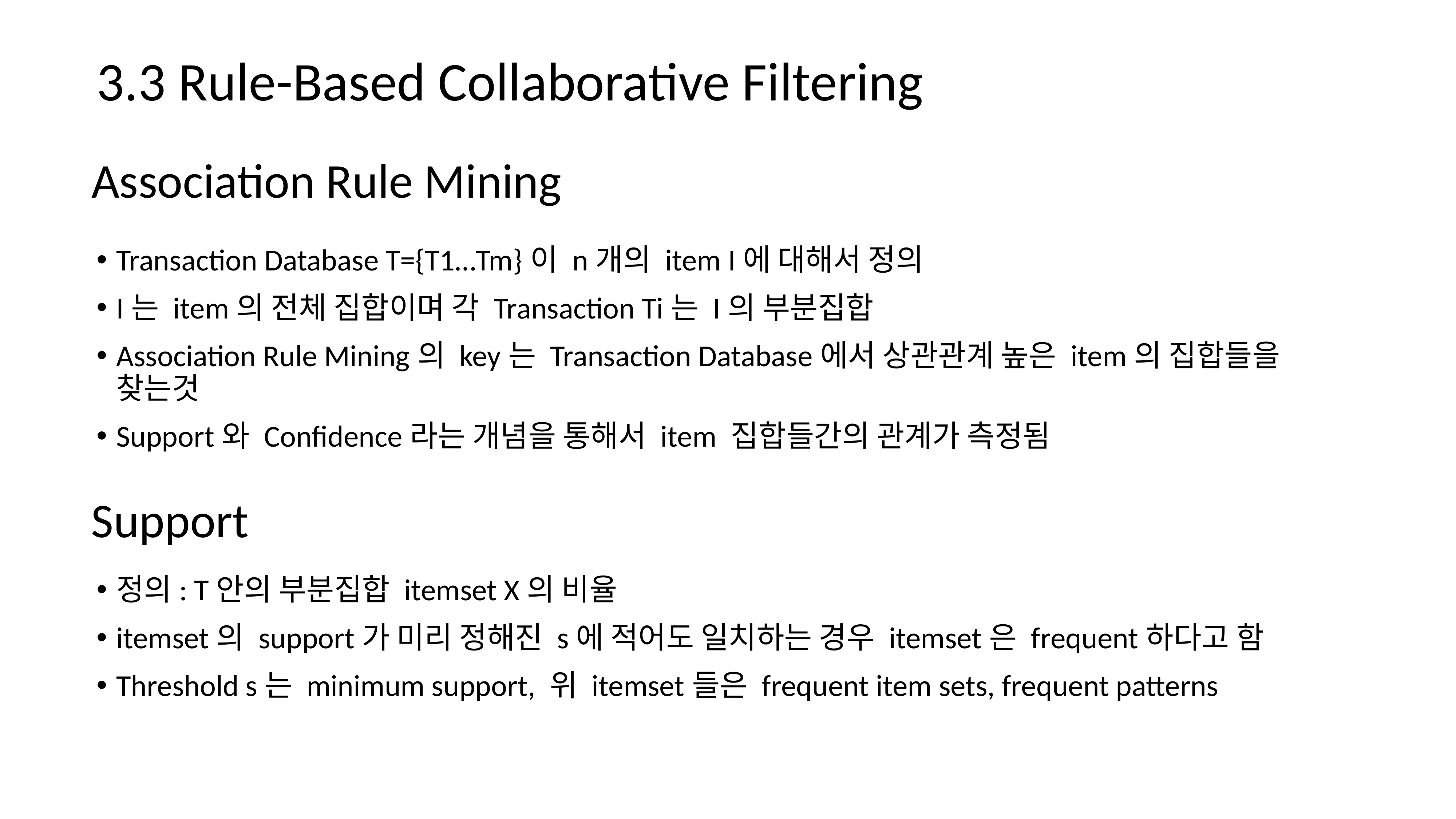

3.3 Rule-Based Collaborative Filtering
# Association Rule Mining
Transaction Database T={T1…Tm}이 n개의 item I에 대해서 정의
I는 item의 전체 집합이며 각 Transaction Ti는 I의 부분집합
Association Rule Mining의 key는 Transaction Database에서 상관관계 높은 item의 집합들을 찾는것
Support와 Confidence라는 개념을 통해서 item 집합들간의 관계가 측정됨
Support
정의: T안의 부분집합 itemset X의 비율
itemset의 support가 미리 정해진 s에 적어도 일치하는 경우 itemset은 frequent하다고 함
Threshold s는 minimum support, 위 itemset들은 frequent item sets, frequent patterns